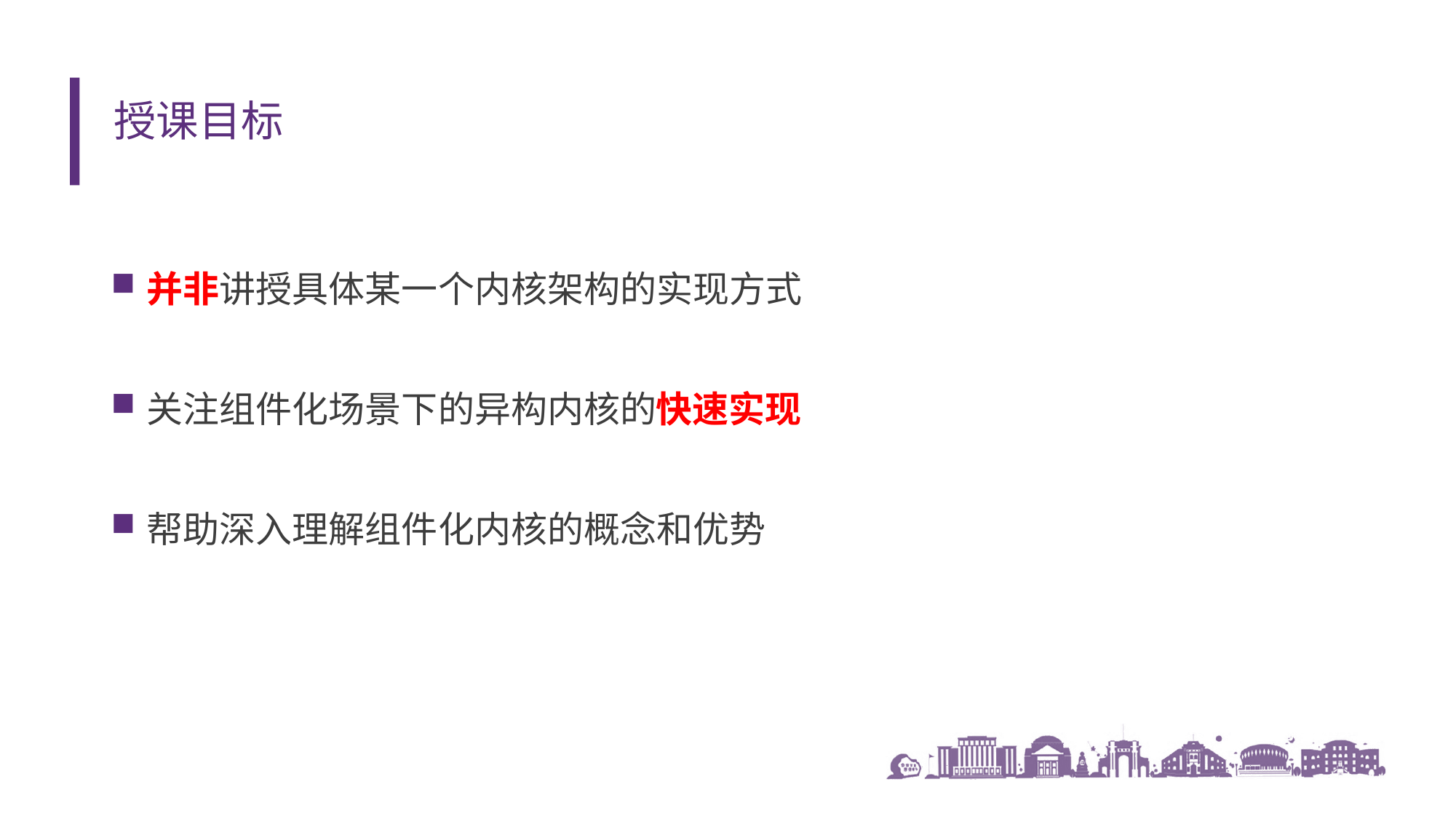

# 授课目标
并非讲授具体某一个内核架构的实现方式

关注组件化场景下的异构内核的快速实现

帮助深入理解组件化内核的概念和优势